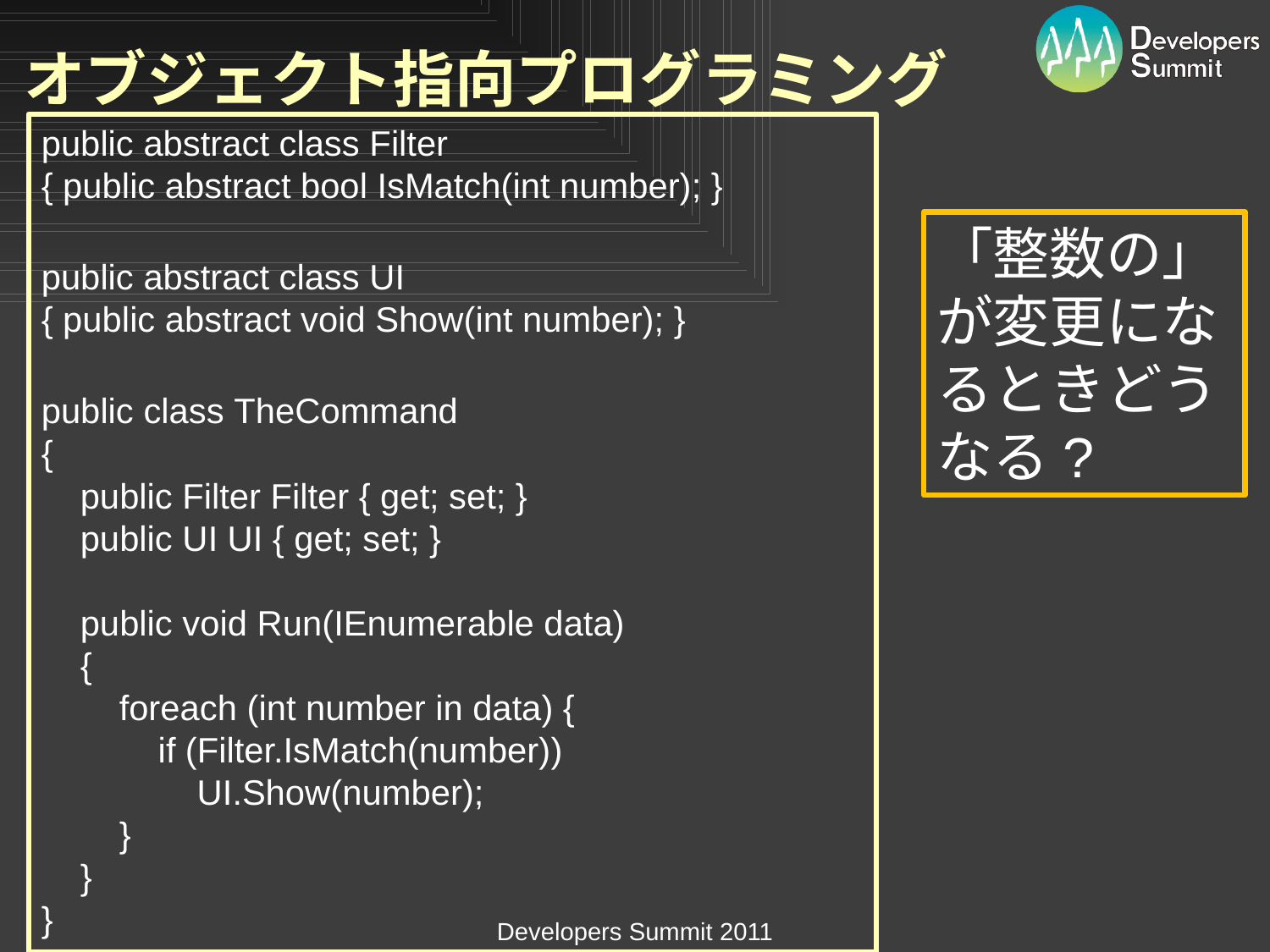

# オブジェクト指向プログラミング
public abstract class Filter
{ public abstract bool IsMatch(int number); }
public abstract class UI
{ public abstract void Show(int number); }
public class TheCommand
{
    public Filter Filter { get; set; }
    public UI UI { get; set; }
    public void Run(IEnumerable data)
    {
        foreach (int number in data) {
            if (Filter.IsMatch(number))
                UI.Show(number);
        }
    }
}
「整数の」 が変更になるときどうなる?